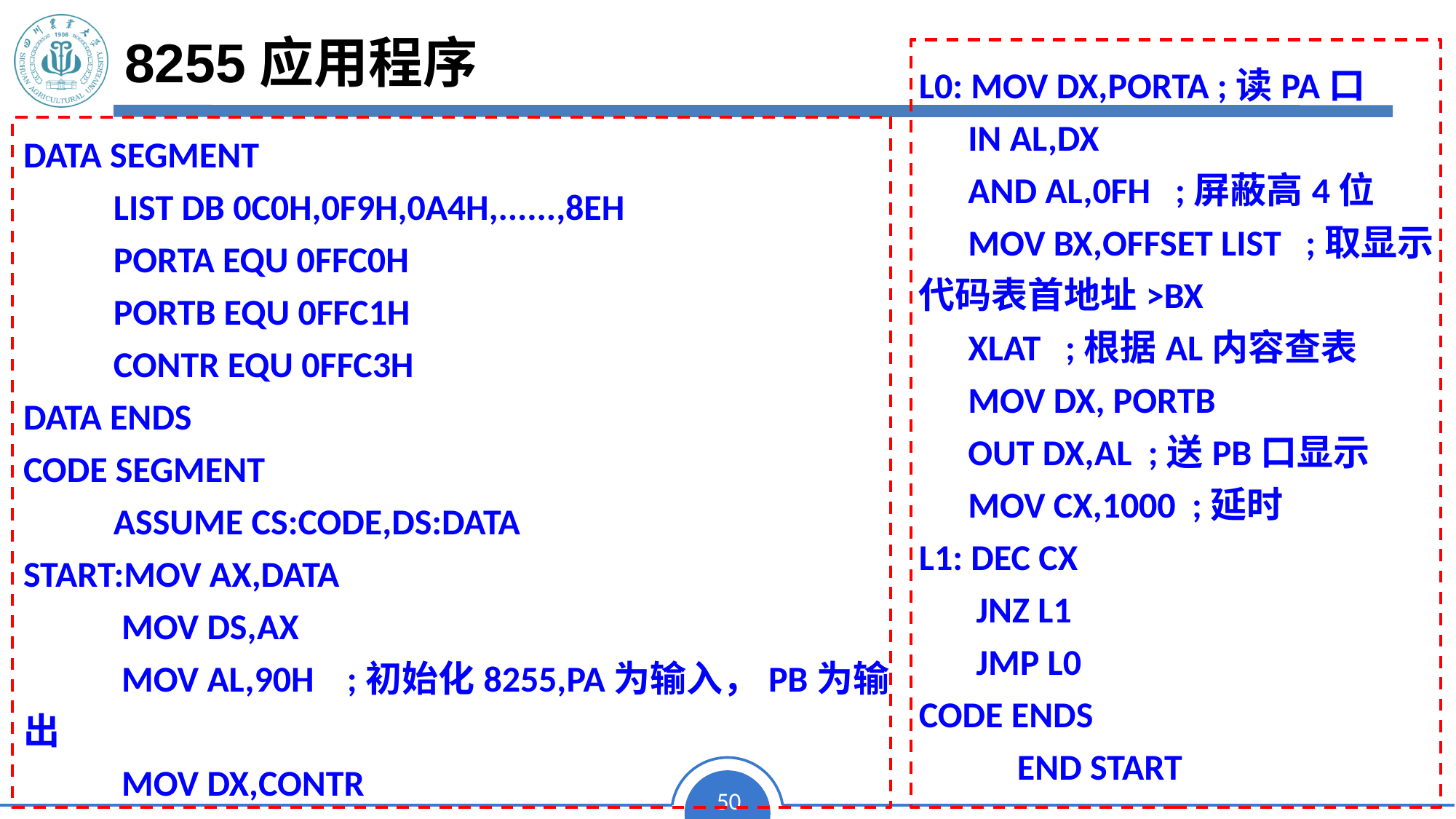

# 8255应用程序

L0: MOV DX,PORTA ;读PA口
      IN AL,DX
      AND AL,0FH   ;屏蔽高4位
      MOV BX,OFFSET LIST   ;取显示代码表首地址>BX
      XLAT   ;根据AL内容查表
      MOV DX, PORTB
      OUT DX,AL  ;送PB口显示
      MOV CX,1000  ;延时
L1: DEC CX
       JNZ L1
       JMP L0
CODE ENDS
            END START

DATA SEGMENT
           LIST DB 0C0H,0F9H,0A4H,......,8EH
           PORTA EQU 0FFC0H
           PORTB EQU 0FFC1H
           CONTR EQU 0FFC3H
DATA ENDS
CODE SEGMENT
           ASSUME CS:CODE,DS:DATA
START:MOV AX,DATA
            MOV DS,AX
            MOV AL,90H    ;初始化8255,PA为输入，PB为输出
            MOV DX,CONTR
            OUT DX,AL